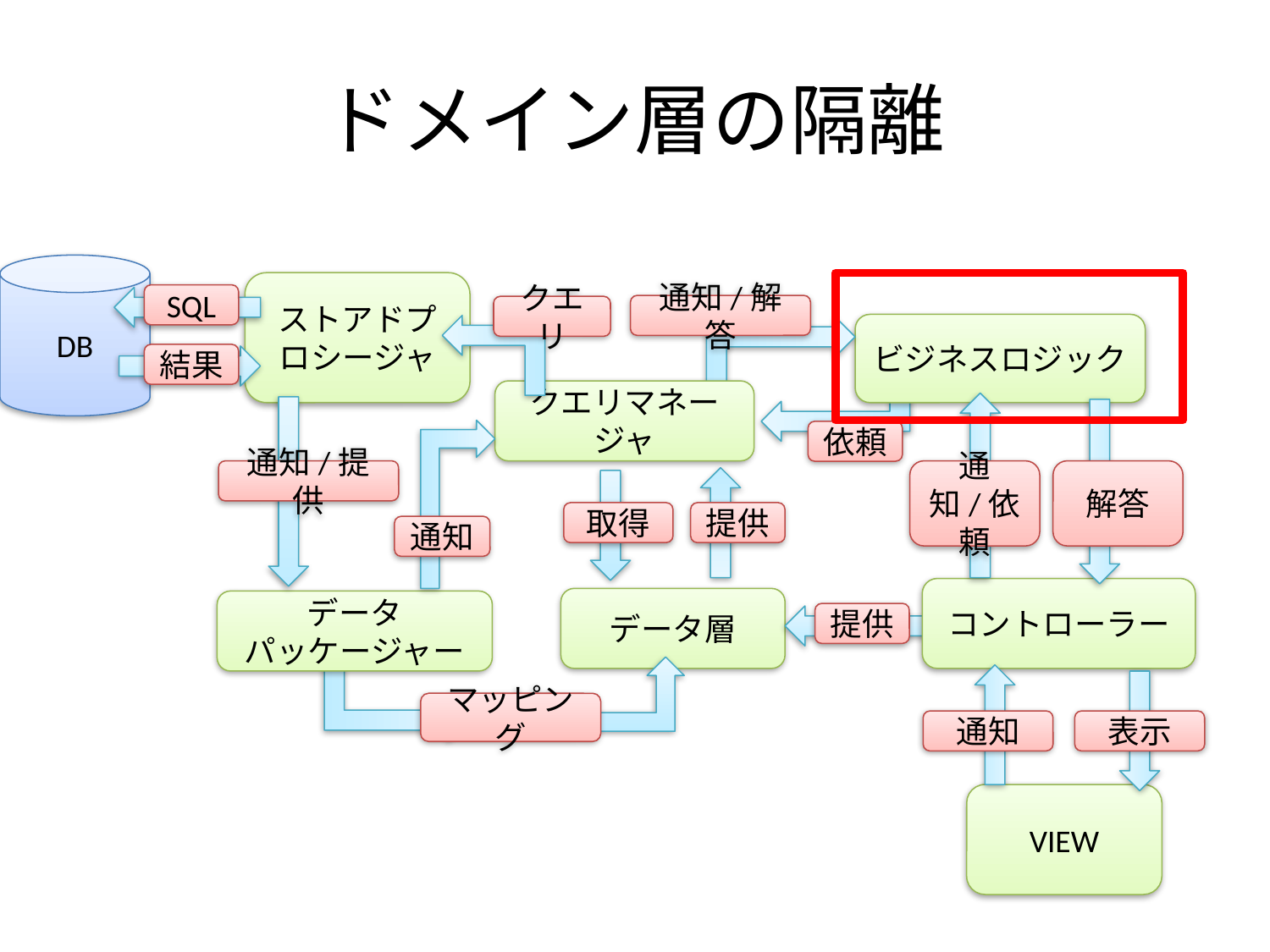

# ドメイン層の隔離
DB
ストアドプロシージャ

SQL

通知/解答
クエリ

ビジネスロジック

結果

クエリマネージャ

依頼
通知/提供
解答
通知/依頼

取得
提供
通知
コントローラー
データ層
データ
パッケージャー
提供

マッピング

通知
表示
VIEW